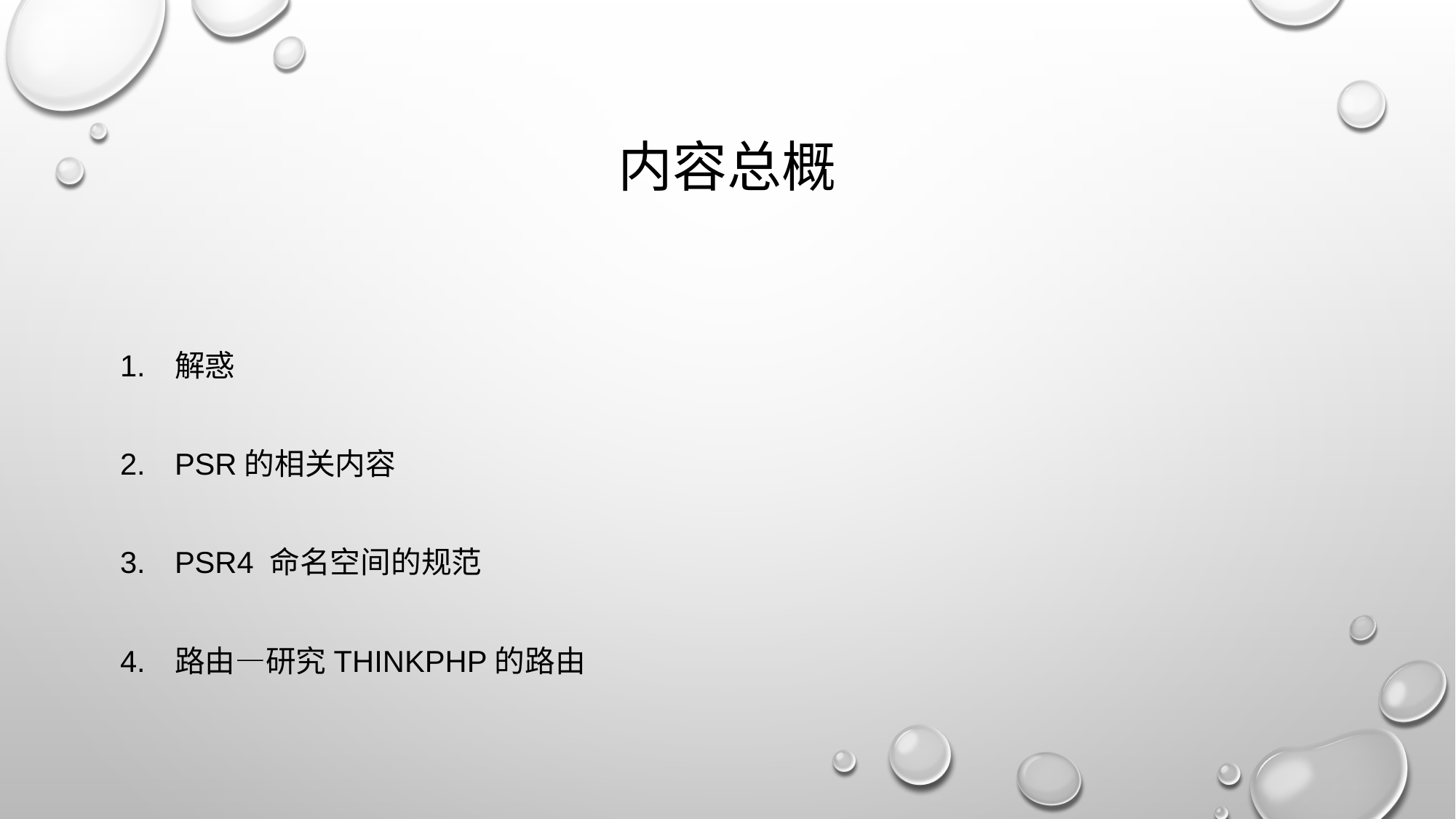

# 内容总概
解惑
psr的相关内容
Psr4 命名空间的规范
路由—研究Thinkphp的路由